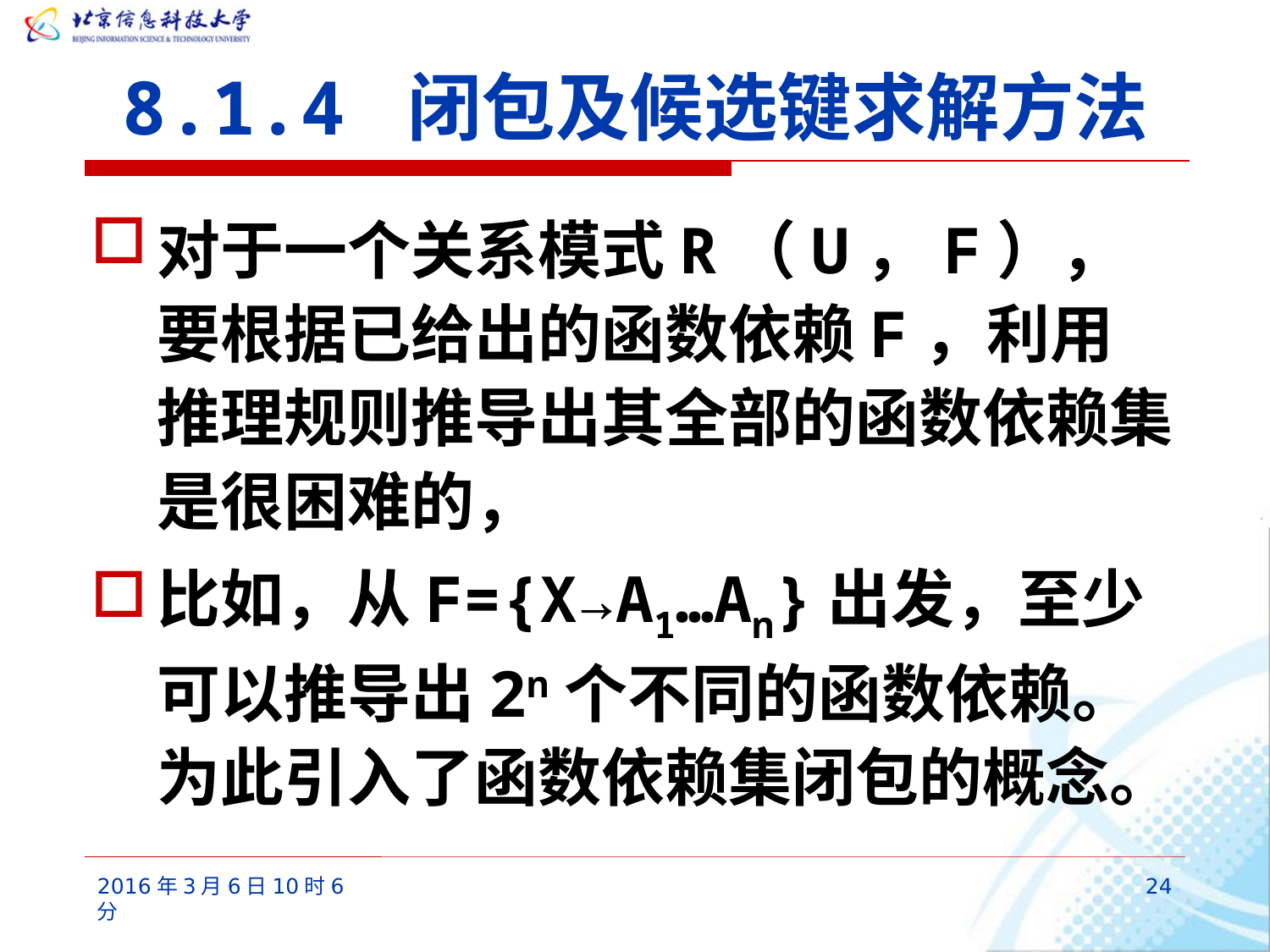

# 8.1.4 闭包及候选键求解方法
对于一个关系模式R（U，F），要根据已给出的函数依赖F，利用推理规则推导出其全部的函数依赖集是很困难的，
比如，从F={X→A1…An}出发，至少可以推导出2n个不同的函数依赖。为此引入了函数依赖集闭包的概念。
2016年3月6日10时6分
24